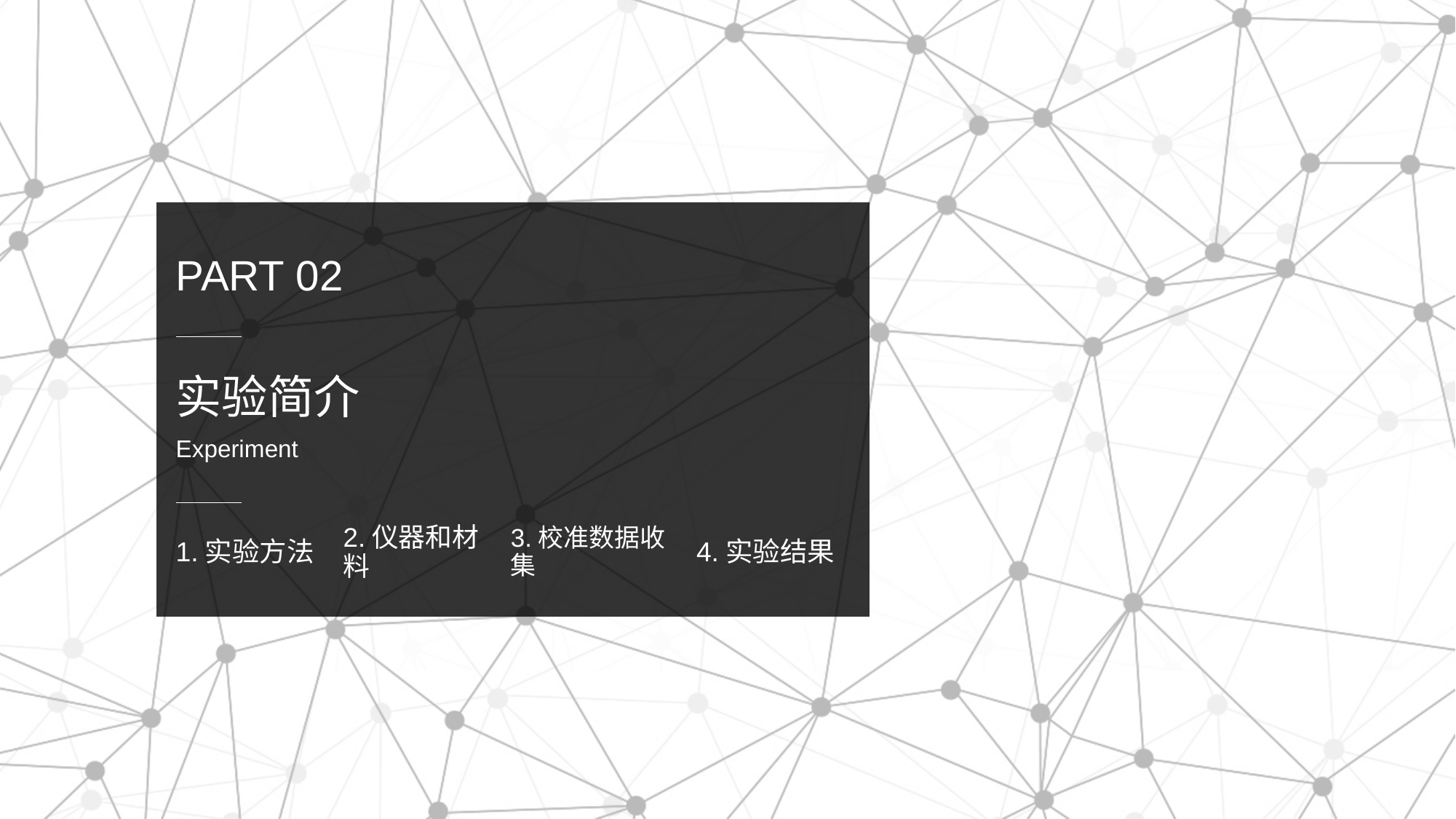

PART 02
实验简介
Experiment
1.实验方法
2.仪器和材料
3.校准数据收集
4.实验结果